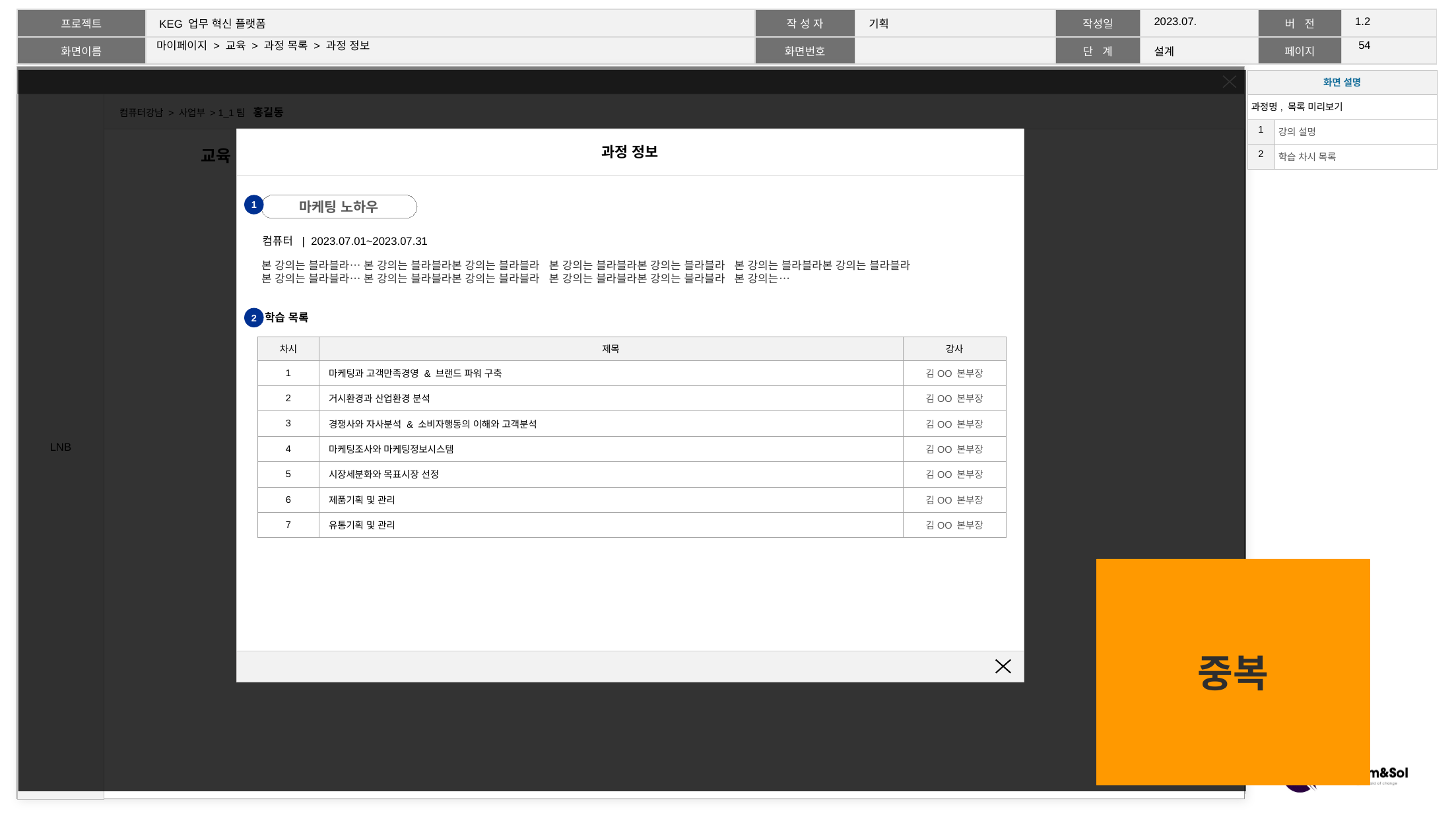

54

# 마이페이지 > 교육 > 과정 목록 > 과정 정보
| 화면 설명 |  |
| --- | --- |
| 과정명, 목록 미리보기 |  |
| 1 | 강의 설명 |
| 2 | 학습 차시 목록 |

과정 정보
교육
1
마케팅 노하우
컴퓨터  |  2023.07.01~2023.07.31
본 강의는 블라블라… 본 강의는 블라블라본 강의는 블라블라   본 강의는 블라블라본 강의는 블라블라   본 강의는 블라블라본 강의는 블라블라
본 강의는 블라블라… 본 강의는 블라블라본 강의는 블라블라   본 강의는 블라블라본 강의는 블라블라   본 강의는…
학습 목록
2
| 차시 | 제목 | 강사 |
| --- | --- | --- |
| 1 | 마케팅과 고객만족경영 & 브랜드 파워 구축 | 김OO 본부장 |
| 2 | 거시환경과 산업환경 분석 | 김OO 본부장 |
| 3 | 경쟁사와 자사분석 & 소비자행동의 이해와 고객분석 | 김OO 본부장 |
| 4 | 마케팅조사와 마케팅정보시스템 | 김OO 본부장 |
| 5 | 시장세분화와 목표시장 선정 | 김OO 본부장 |
| 6 | 제품기획 및 관리 | 김OO 본부장 |
| 7 | 유통기획 및 관리 | 김OO 본부장 |
중복